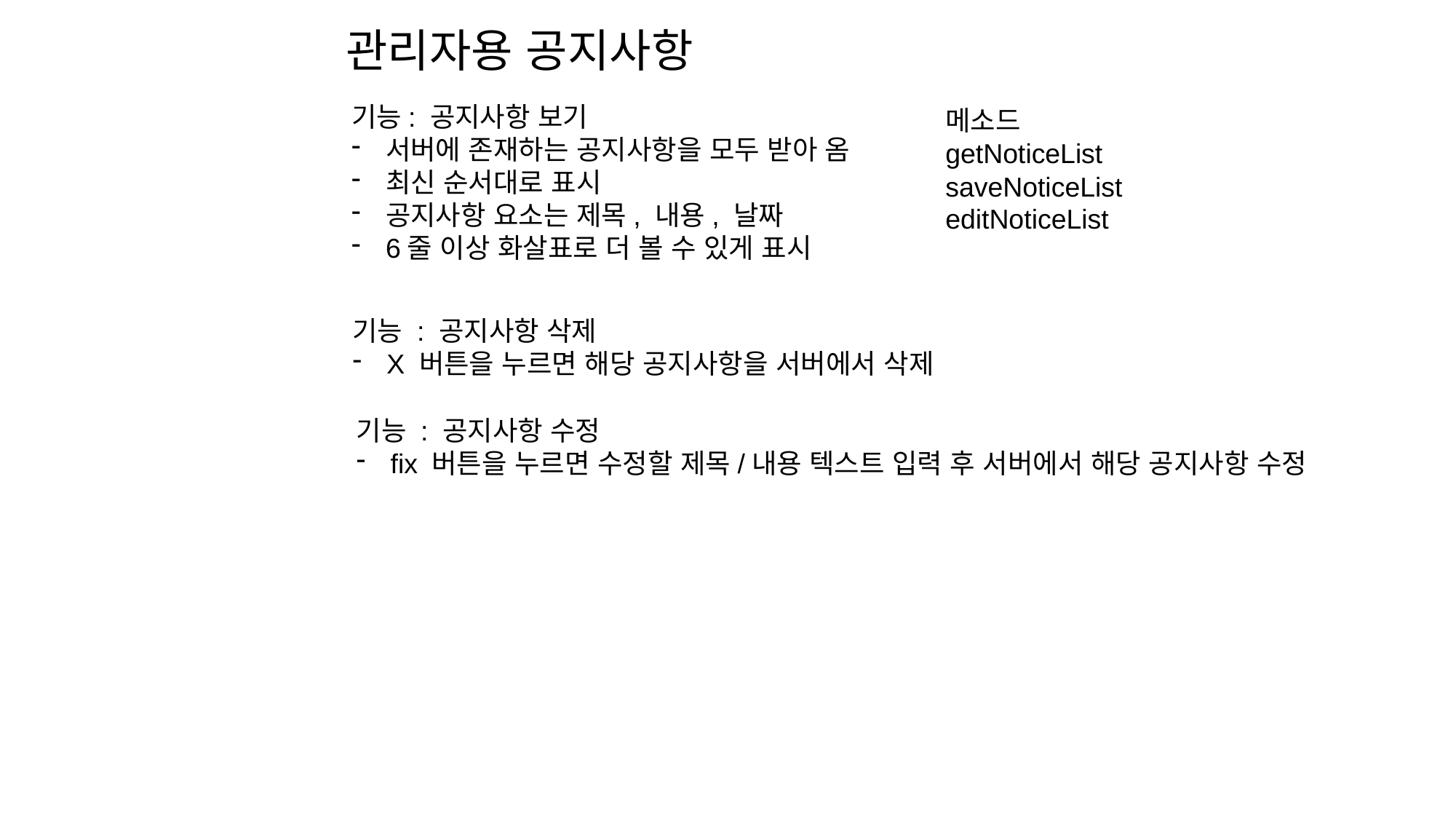

관리자용 공지사항
기능: 공지사항 보기
서버에 존재하는 공지사항을 모두 받아 옴
최신 순서대로 표시
공지사항 요소는 제목, 내용, 날짜
6줄 이상 화살표로 더 볼 수 있게 표시

메소드
getNoticeList
saveNoticeList
editNoticeList
기능 : 공지사항 삭제
X 버튼을 누르면 해당 공지사항을 서버에서 삭제
기능 : 공지사항 수정
fix 버튼을 누르면 수정할 제목/내용 텍스트 입력 후 서버에서 해당 공지사항 수정